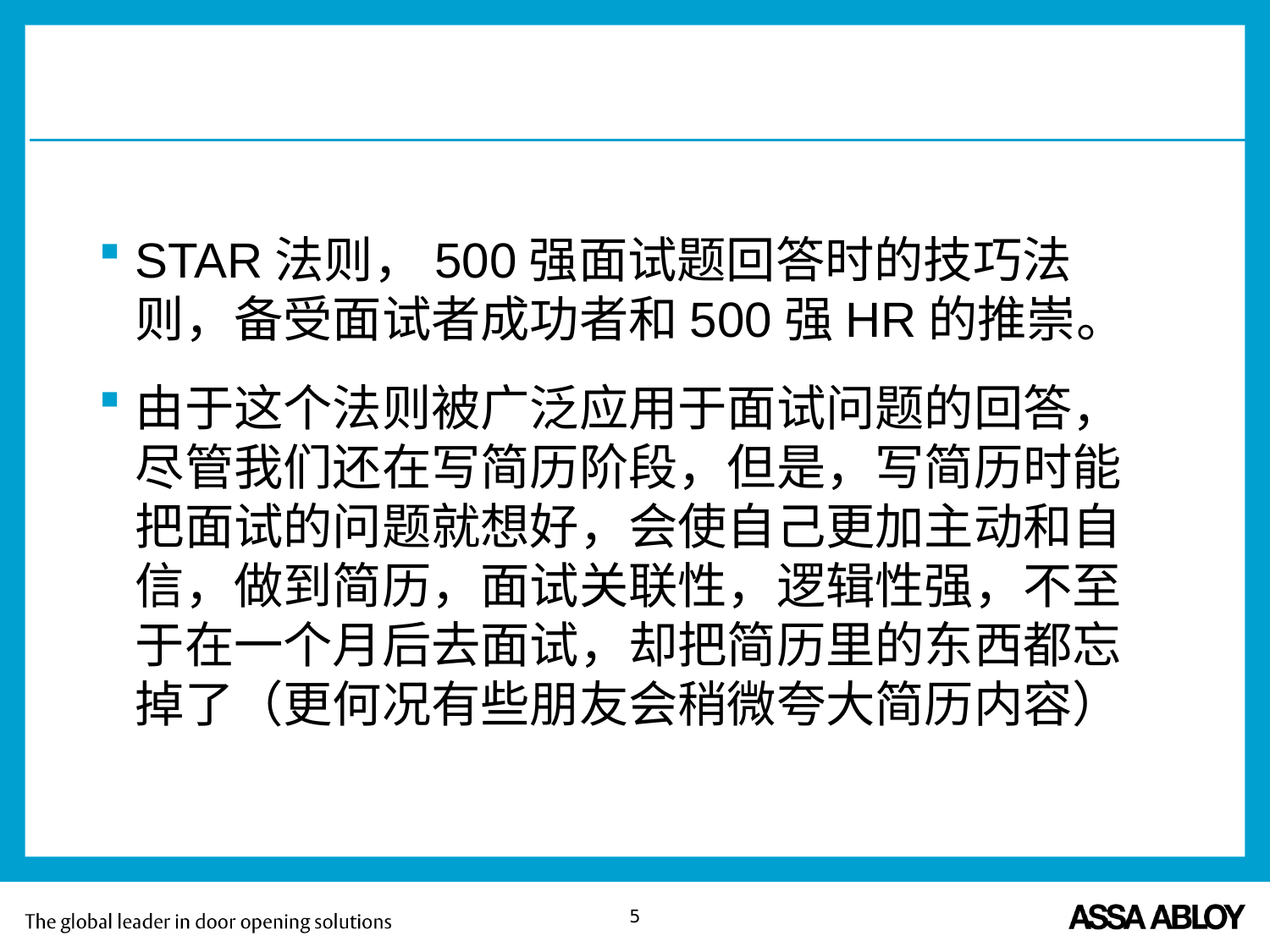

STAR法则，500强面试题回答时的技巧法则，备受面试者成功者和500强HR的推崇。
由于这个法则被广泛应用于面试问题的回答，尽管我们还在写简历阶段，但是，写简历时能把面试的问题就想好，会使自己更加主动和自信，做到简历，面试关联性，逻辑性强，不至于在一个月后去面试，却把简历里的东西都忘掉了（更何况有些朋友会稍微夸大简历内容）
5